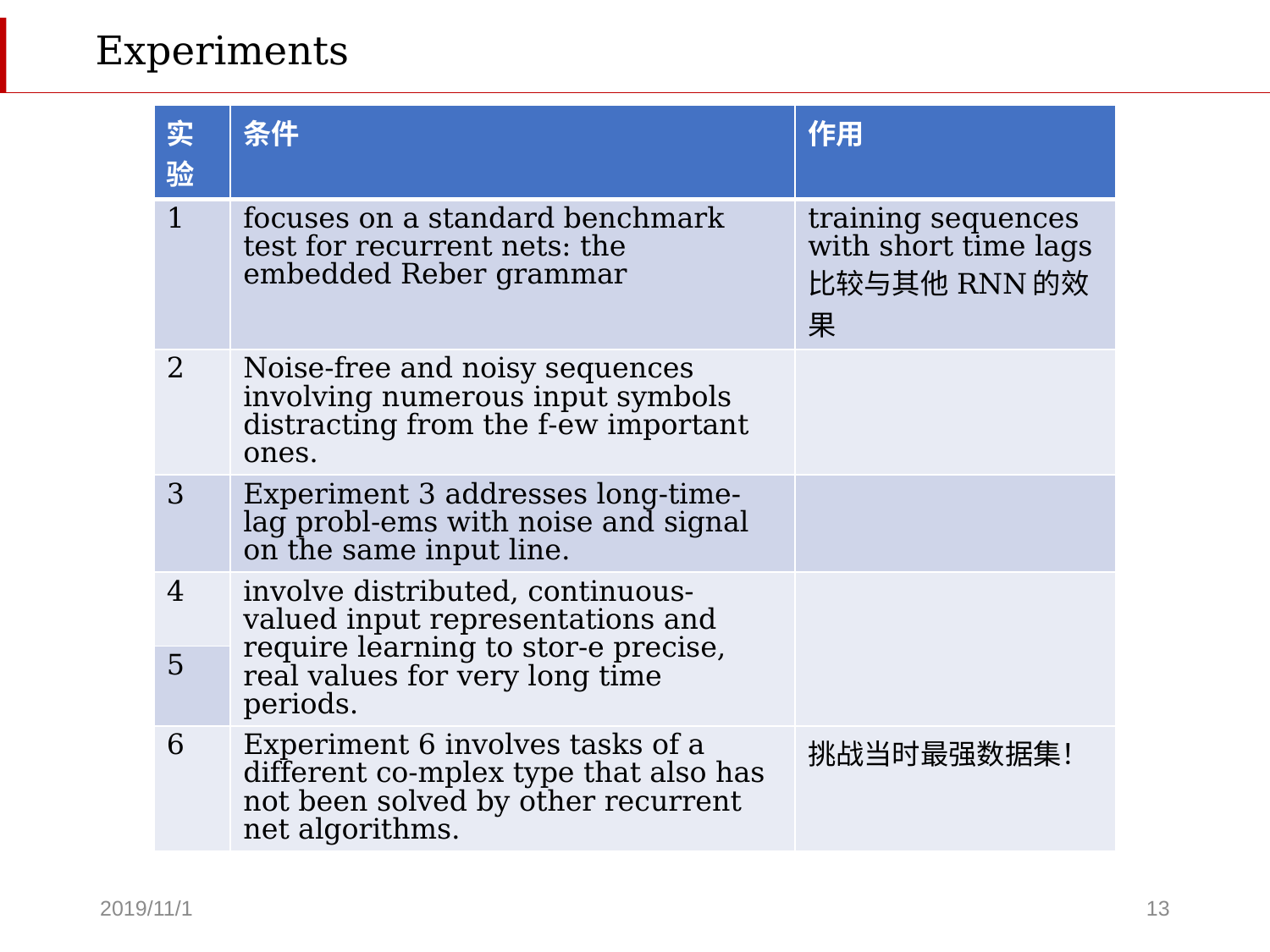

Experiments
| 实验 | 条件 | 作用 |
| --- | --- | --- |
| 1 | focuses on a standard benchmark test for recurrent nets: the embedded Reber grammar | training sequences with short time lags 比较与其他RNN的效果 |
| 2 | Noise-free and noisy sequences involving numerous input symbols distracting from the f-ew important ones. |  |
| 3 | Experiment 3 addresses long-time-lag probl-ems with noise and signal on the same input line. |  |
| 4 | involve distributed, continuous-valued input representations and require learning to stor-e precise, real values for very long time periods. |  |
| 5 |  |  |
| 6 | Experiment 6 involves tasks of a different co-mplex type that also has not been solved by other recurrent net algorithms. | 挑战当时最强数据集！ |
2019/11/1
13